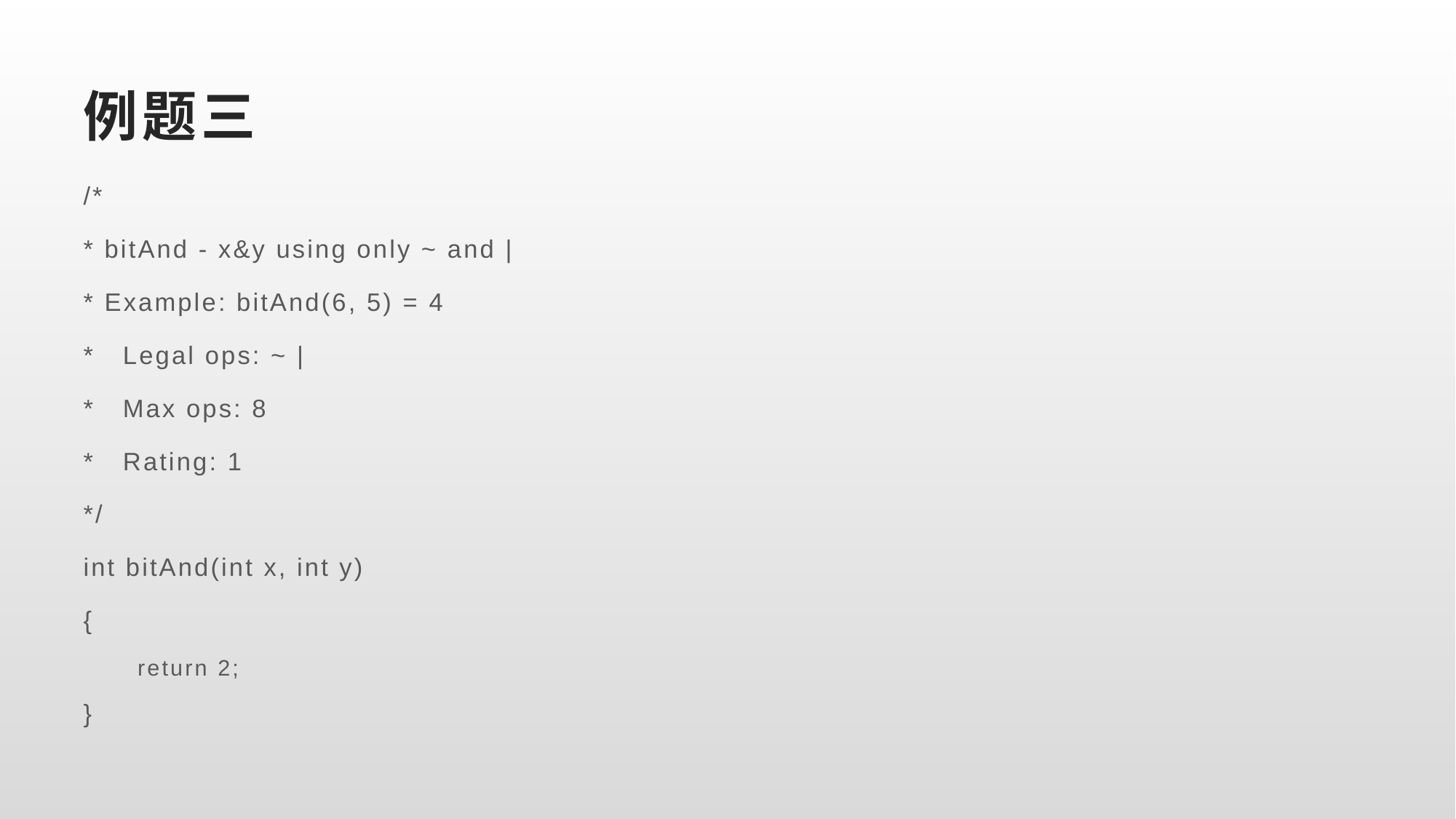

# 例题三
/*
* bitAnd - x&y using only ~ and |
* Example: bitAnd(6, 5) = 4
*   Legal ops: ~ |
*   Max ops: 8
*   Rating: 1
*/
int bitAnd(int x, int y)
{
return 2;
}